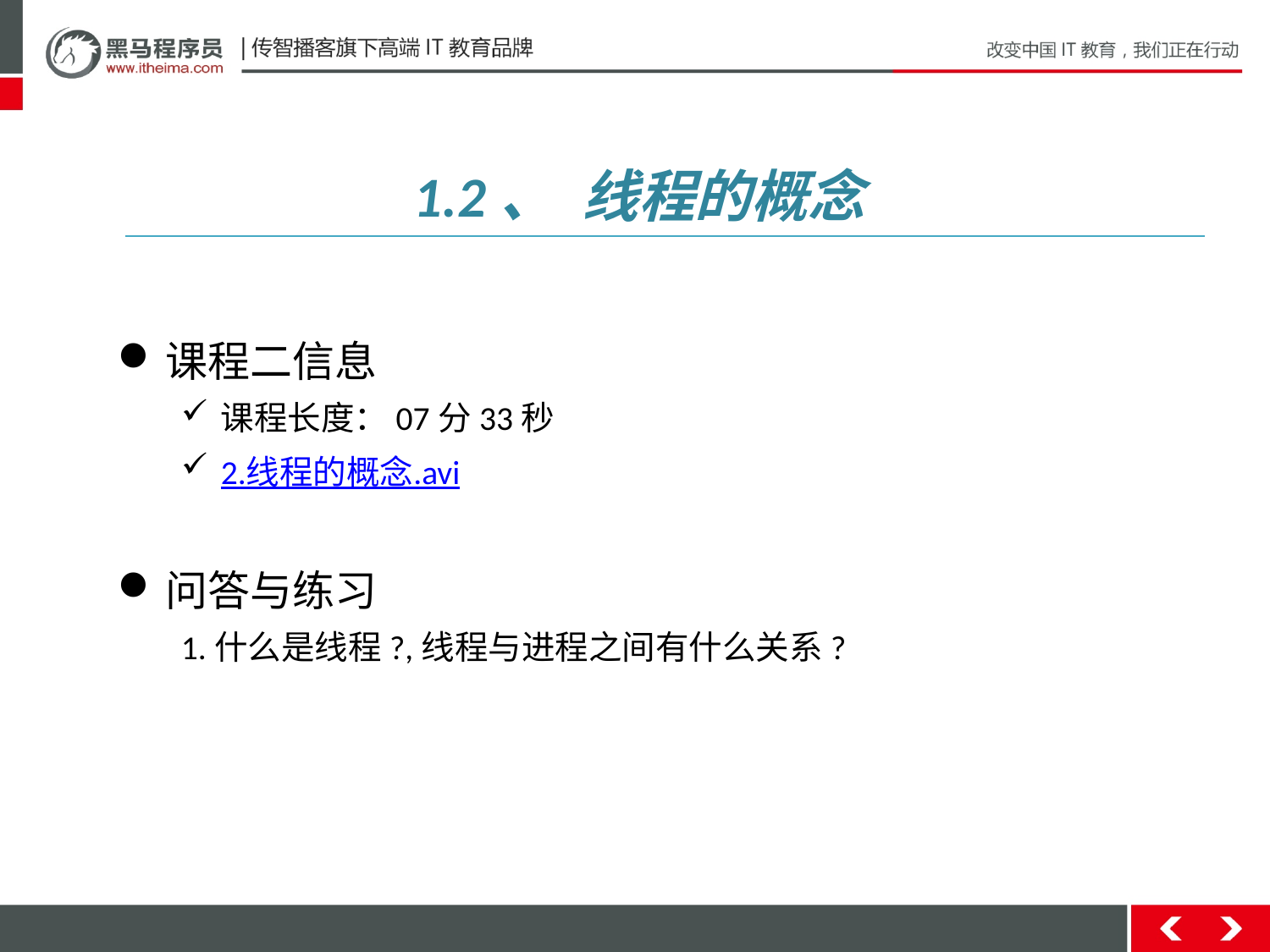

1.2、  线程的概念

课程二信息
课程长度：07分33秒
2.线程的概念.avi

问答与练习
1.什么是线程?,线程与进程之间有什么关系?